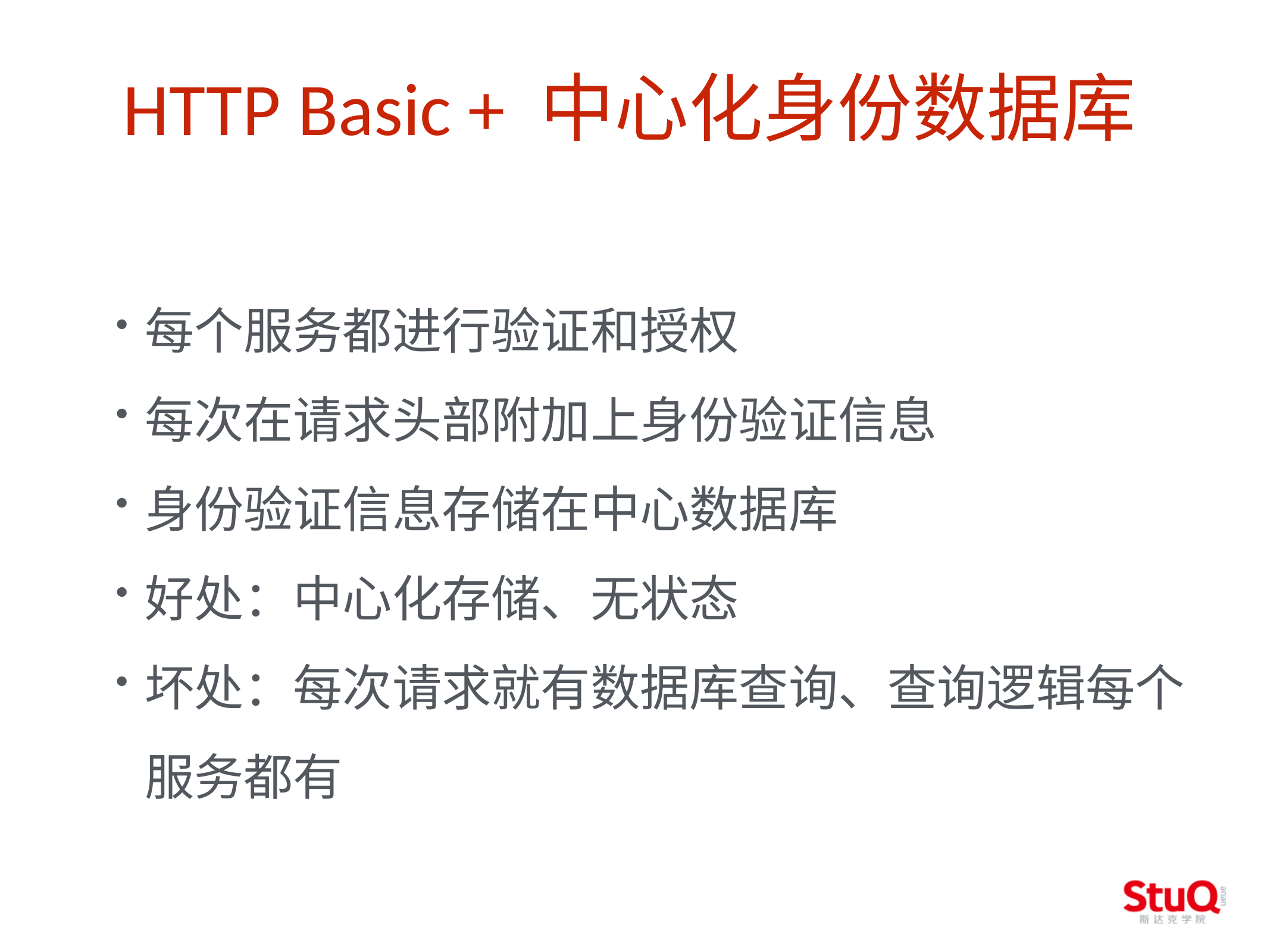

HTTP Basic + 中心化身份数据库
每个服务都进行验证和授权
每次在请求头部附加上身份验证信息
身份验证信息存储在中心数据库
好处：中心化存储、无状态
坏处：每次请求就有数据库查询、查询逻辑每个服务都有